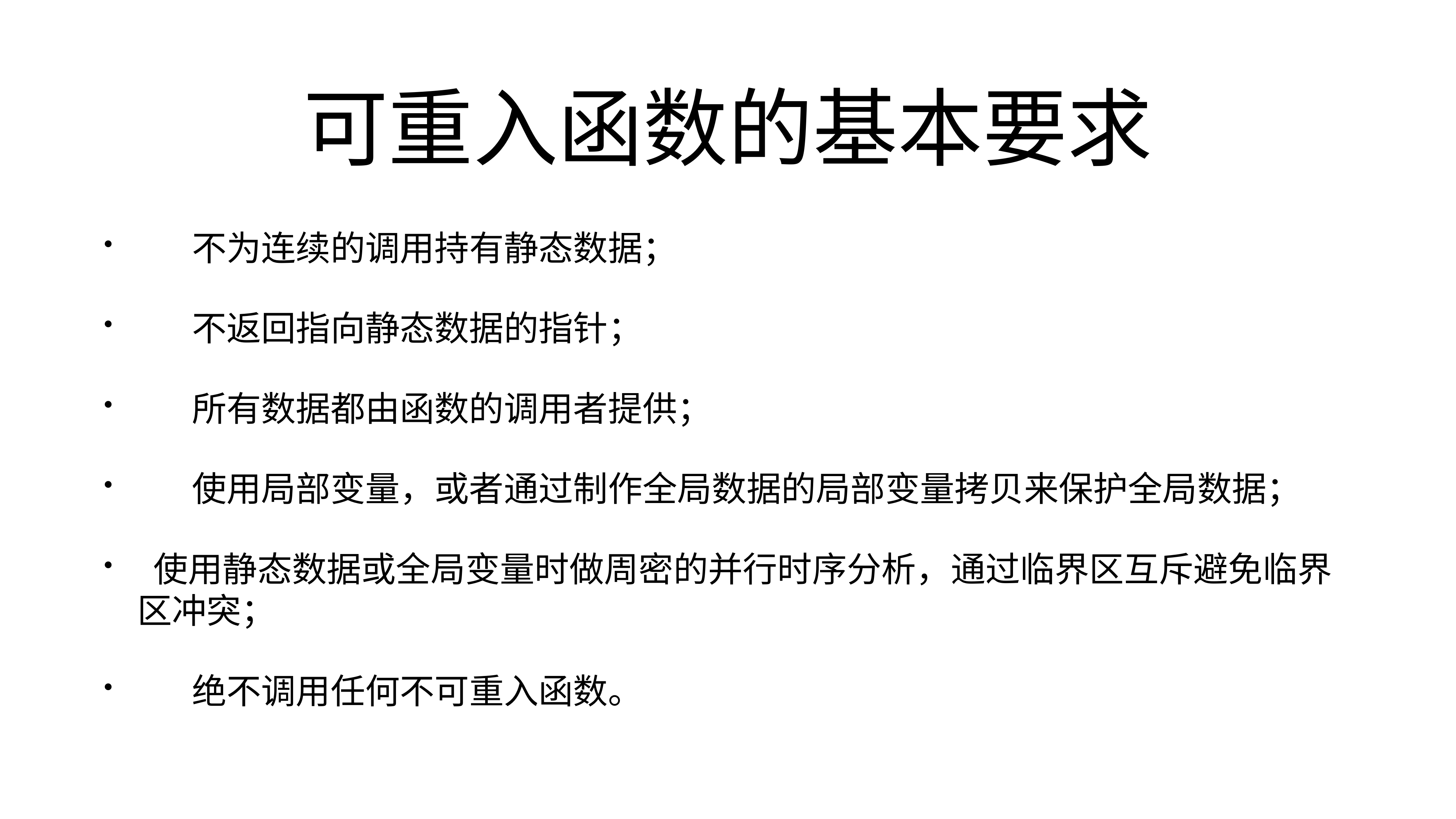

# 可重入函数的基本要求
	不为连续的调用持有静态数据；
	不返回指向静态数据的指针；
	所有数据都由函数的调用者提供；
	使用局部变量，或者通过制作全局数据的局部变量拷贝来保护全局数据；
 使用静态数据或全局变量时做周密的并行时序分析，通过临界区互斥避免临界区冲突；
	绝不调用任何不可重入函数。